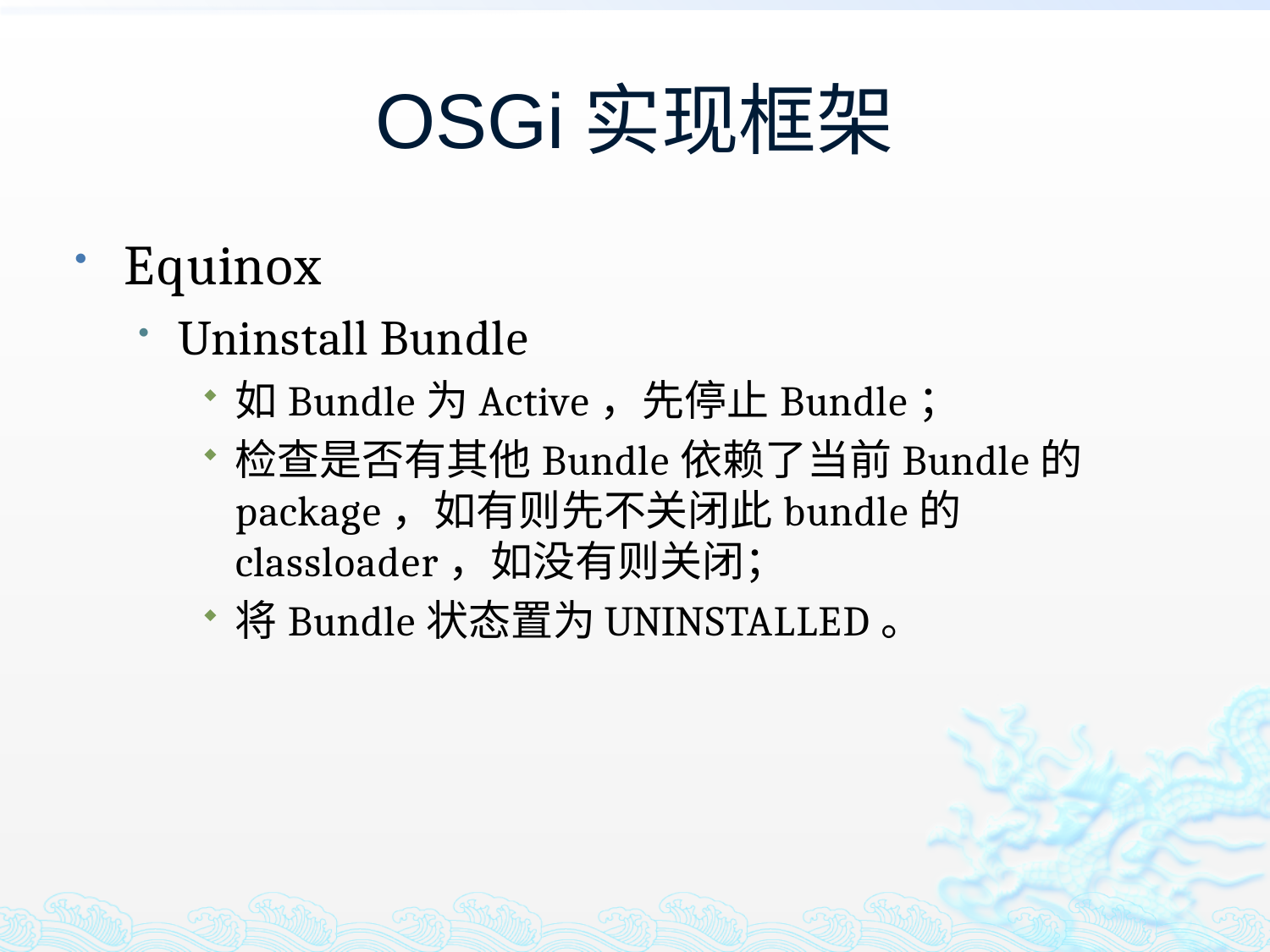

# OSGi实现框架
Equinox
Uninstall Bundle
如Bundle为Active，先停止Bundle；
检查是否有其他Bundle依赖了当前Bundle的package，如有则先不关闭此bundle的classloader，如没有则关闭；
将Bundle状态置为UNINSTALLED。